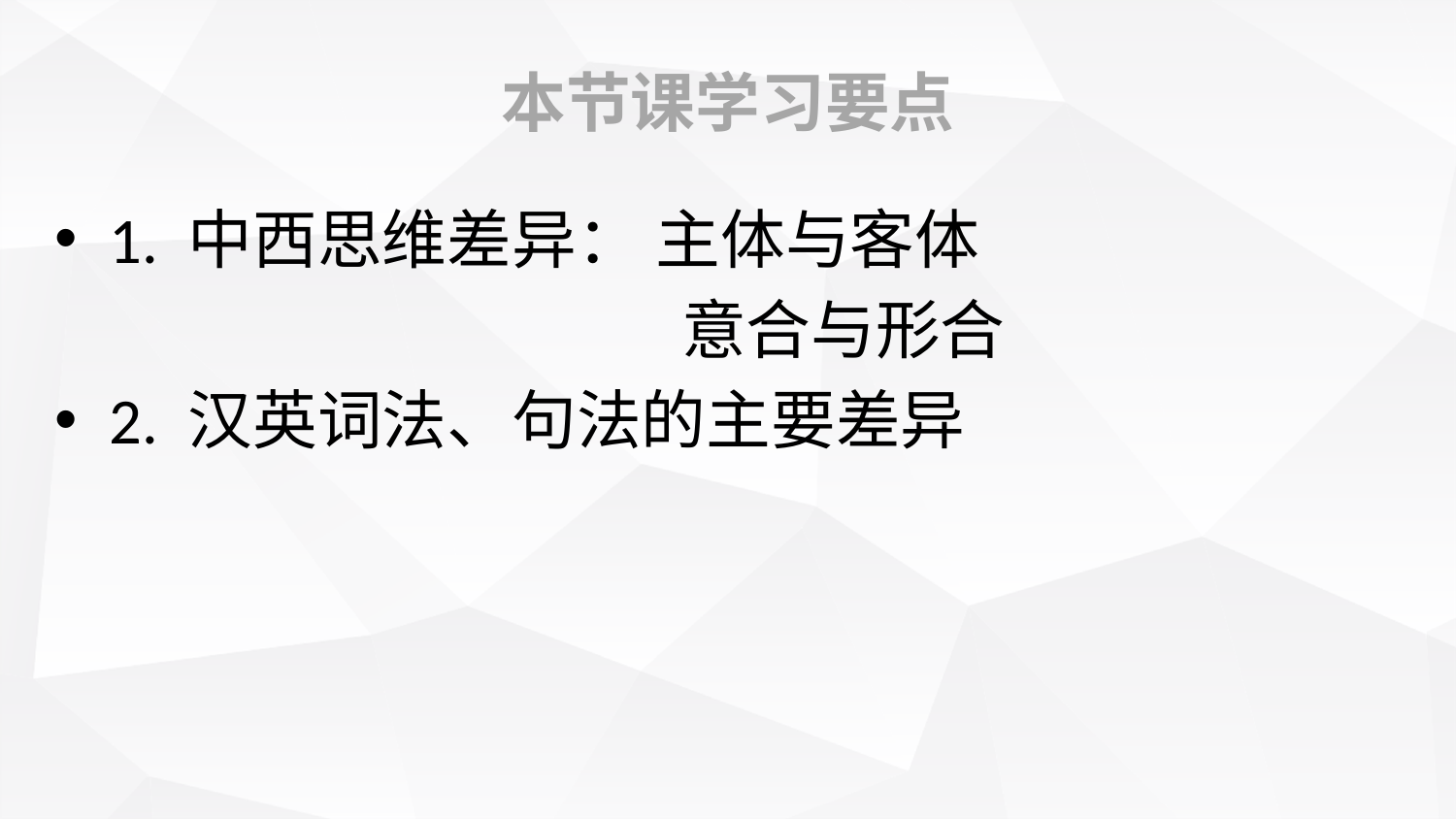

# 本节课学习要点
1. 中西思维差异： 主体与客体
                                          意合与形合
2. 汉英词法、句法的主要差异